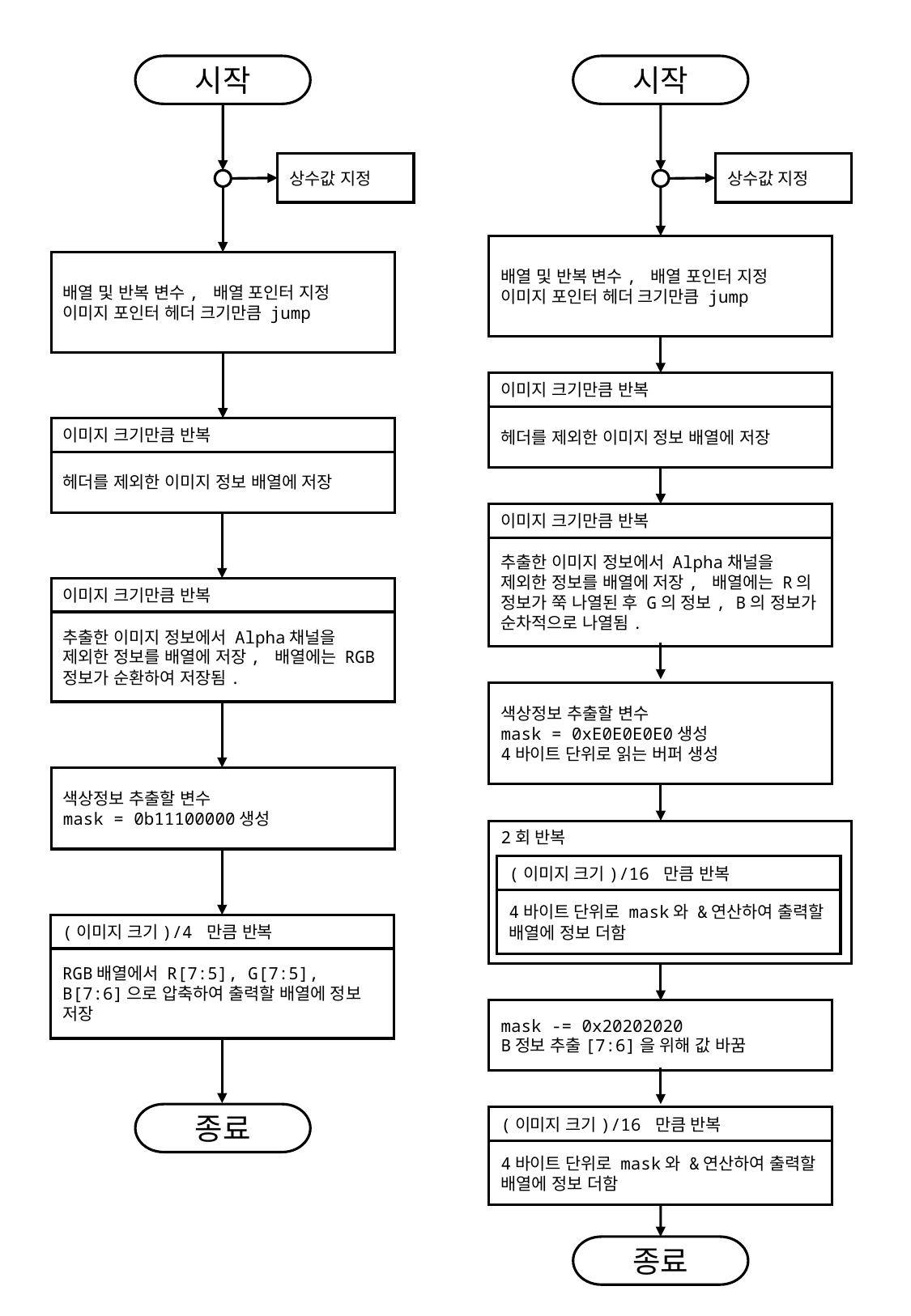

시작
시작
상수값 지정
상수값 지정

배열 및 반복 변수, 배열 포인터 지정
이미지 포인터 헤더 크기만큼 jump
배열 및 반복 변수, 배열 포인터 지정
이미지 포인터 헤더 크기만큼 jump
이미지 크기만큼 반복
헤더를 제외한 이미지 정보 배열에 저장
이미지 크기만큼 반복
헤더를 제외한 이미지 정보 배열에 저장
이미지 크기만큼 반복
추출한 이미지 정보에서 Alpha채널을 제외한 정보를 배열에 저장, 배열에는 R의 정보가 쭉 나열된 후 G의 정보, B의 정보가 순차적으로 나열됨.
이미지 크기만큼 반복
추출한 이미지 정보에서 Alpha채널을 제외한 정보를 배열에 저장, 배열에는 RGB 정보가 순환하여 저장됨.
색상정보 추출할 변수
mask = 0xE0E0E0E0생성
4바이트 단위로 읽는 버퍼 생성
색상정보 추출할 변수
mask = 0b11100000생성
2회 반복
(이미지 크기)/16 만큼 반복
4바이트 단위로 mask와 &연산하여 출력할 배열에 정보 더함
(이미지 크기)/4 만큼 반복
RGB배열에서 R[7:5], G[7:5], B[7:6]으로 압축하여 출력할 배열에 정보 저장
mask -= 0x20202020
B정보 추출[7:6]을 위해 값 바꿈
종료
(이미지 크기)/16 만큼 반복
4바이트 단위로 mask와 &연산하여 출력할 배열에 정보 더함
종료